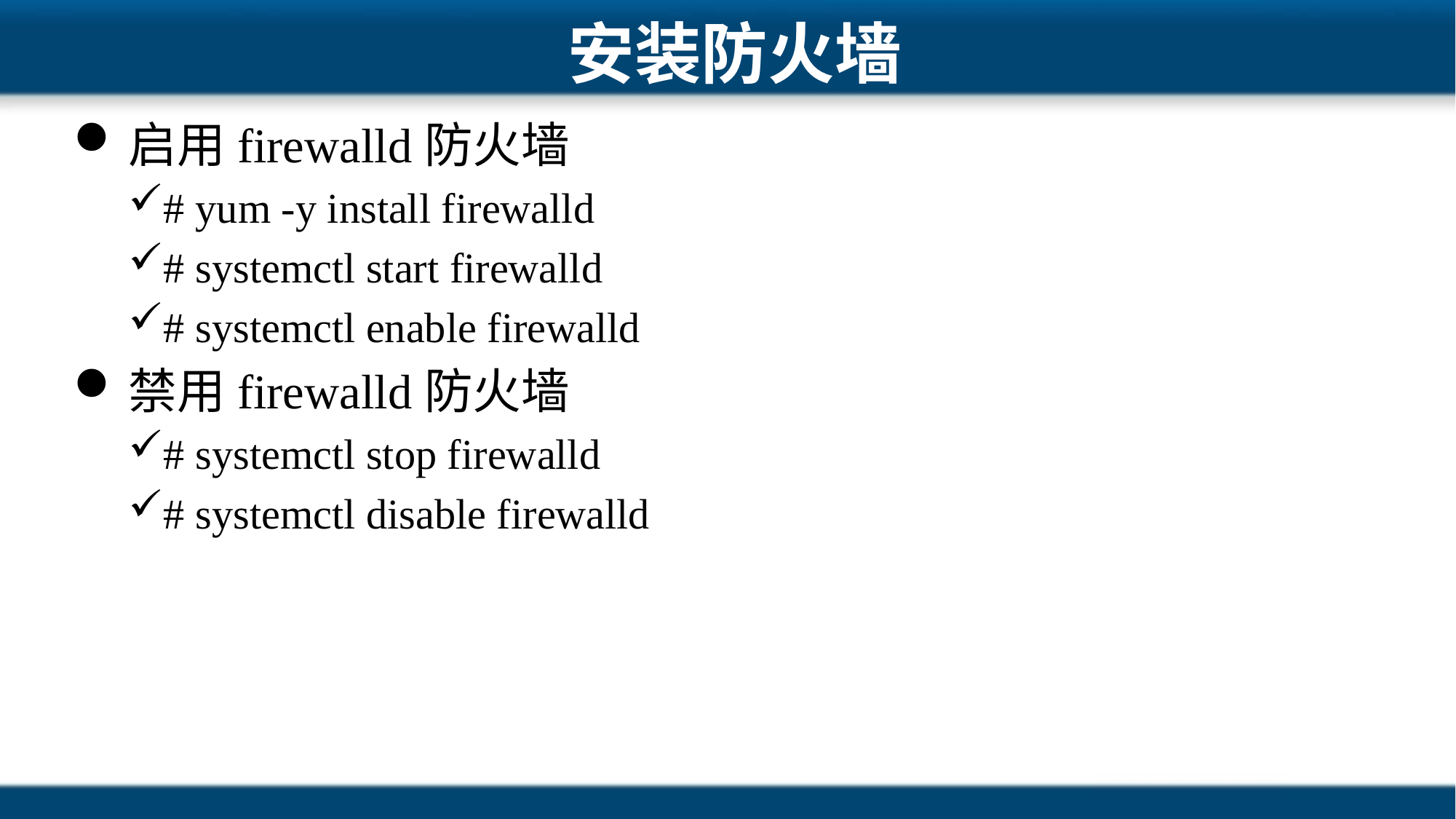

# 安装防火墙
启用firewalld防火墙
# yum -y install firewalld
# systemctl start firewalld
# systemctl enable firewalld
禁用firewalld防火墙
# systemctl stop firewalld
# systemctl disable firewalld